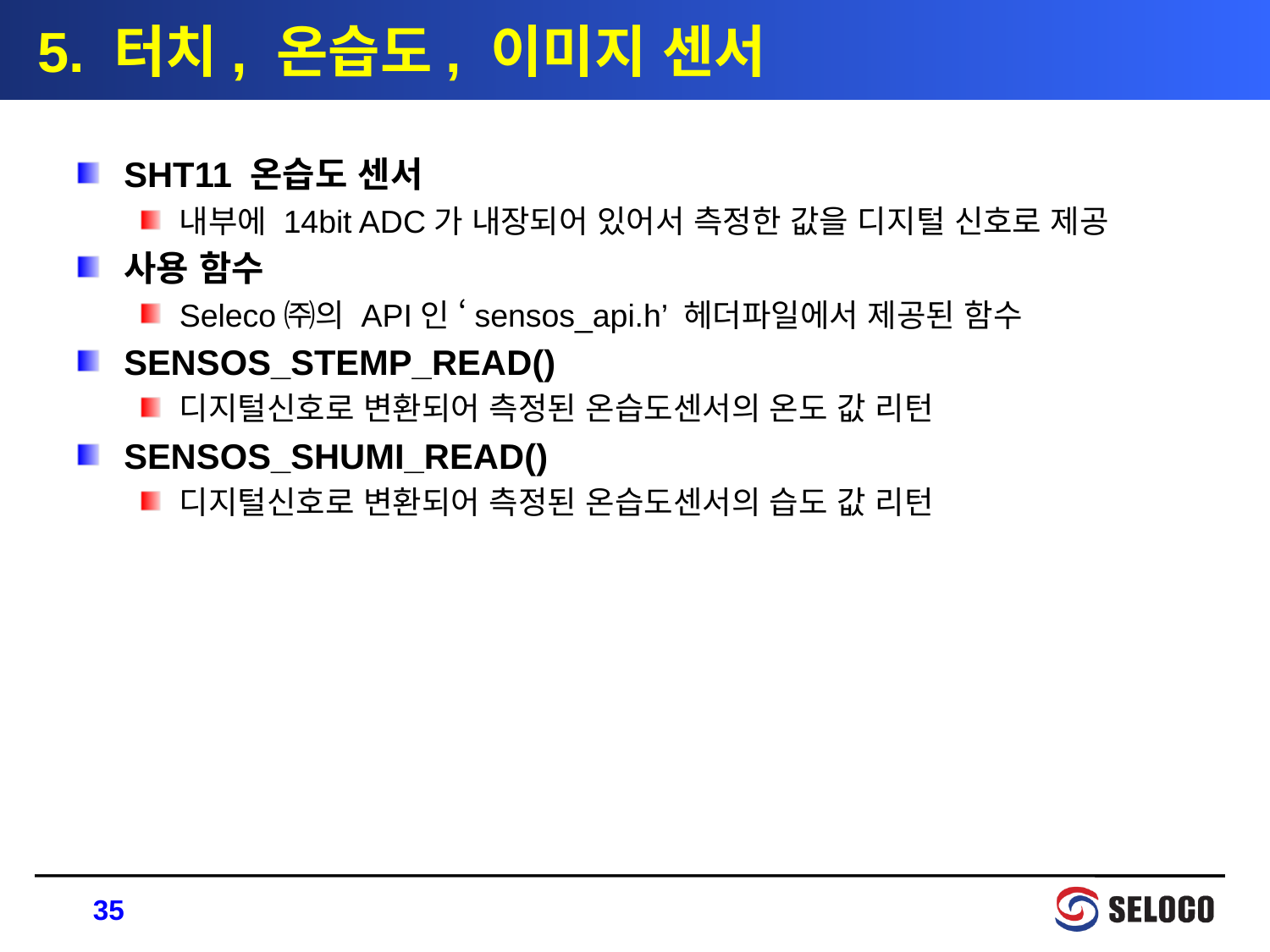

# 5. 터치, 온습도, 이미지 센서
SHT11 온습도 센서
내부에 14bit ADC가 내장되어 있어서 측정한 값을 디지털 신호로 제공
사용 함수
Seleco㈜의 API인 ‘sensos_api.h’ 헤더파일에서 제공된 함수
SENSOS_STEMP_READ()
디지털신호로 변환되어 측정된 온습도센서의 온도 값 리턴
SENSOS_SHUMI_READ()
디지털신호로 변환되어 측정된 온습도센서의 습도 값 리턴

35